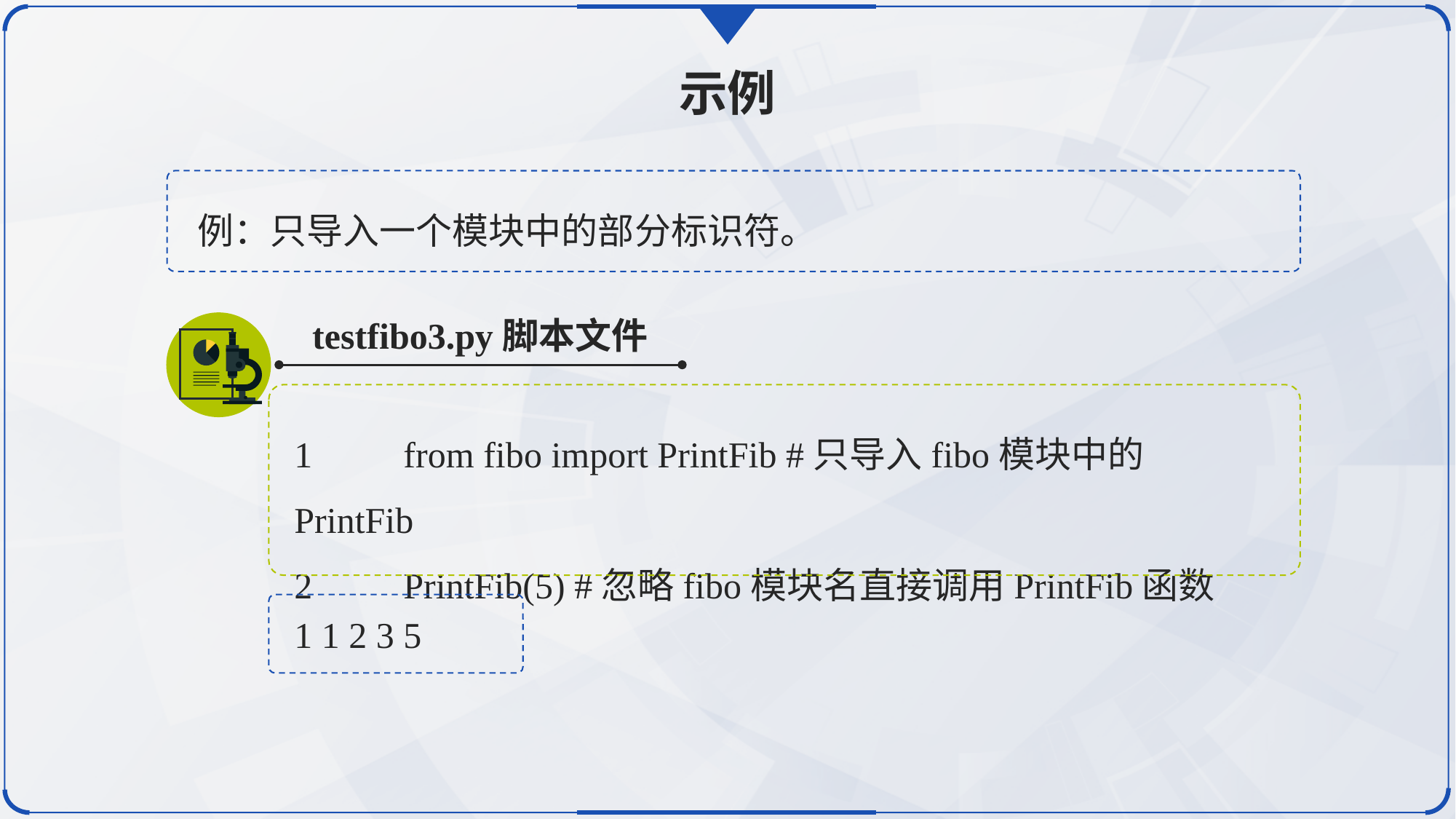

示例

例：只导入一个模块中的部分标识符。
testfibo3.py脚本文件

1	from fibo import PrintFib #只导入fibo模块中的PrintFib
2	PrintFib(5) #忽略fibo模块名直接调用PrintFib函数

1 1 2 3 5